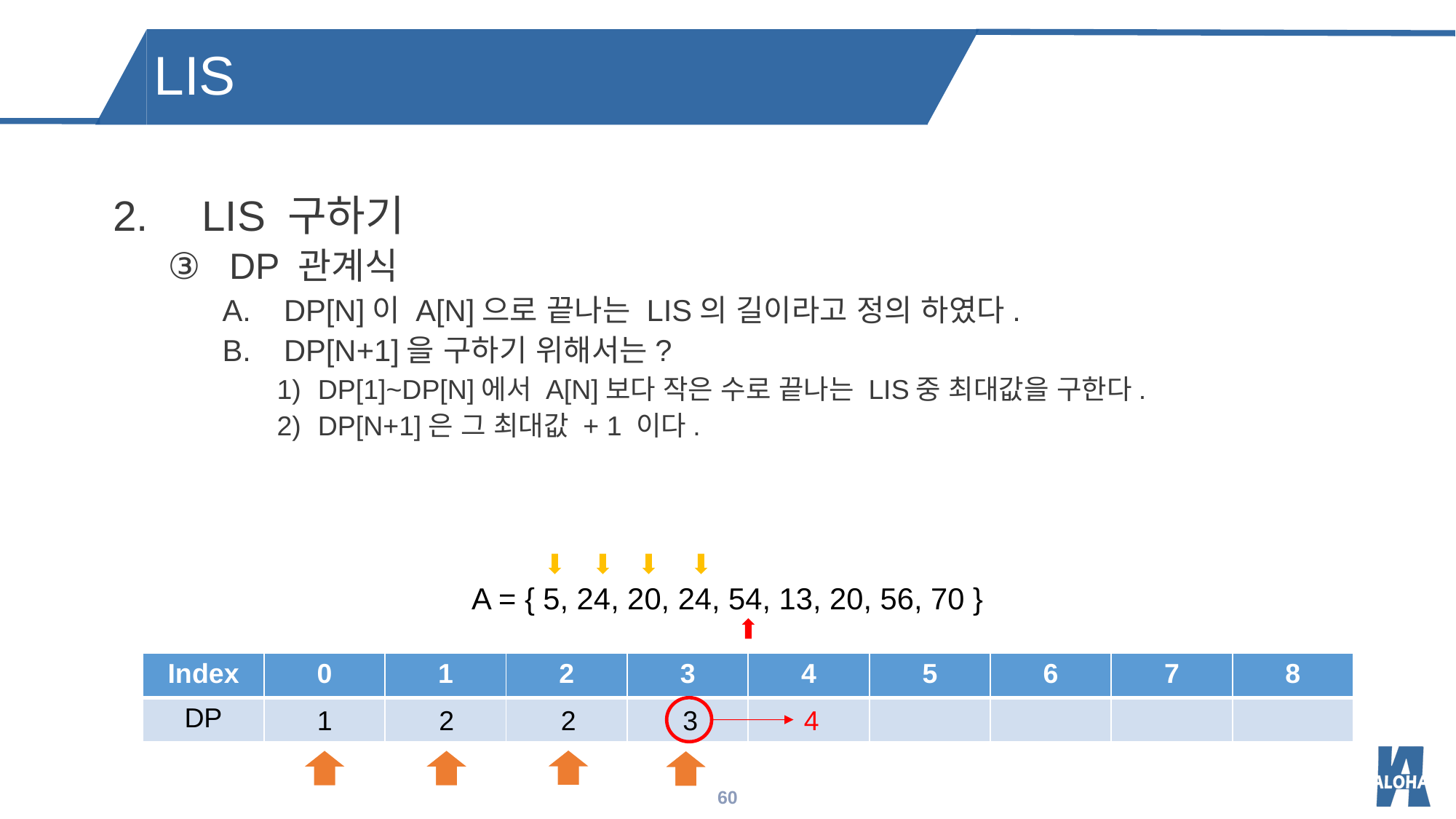

LIS
LIS 구하기
DP 관계식
DP[N]이 A[N]으로 끝나는 LIS의 길이라고 정의 하였다.
DP[N+1]을 구하기 위해서는?
DP[1]~DP[N]에서 A[N]보다 작은 수로 끝나는 LIS중 최대값을 구한다.
DP[N+1]은 그 최대값 + 1 이다.

A = { 5, 24, 20, 24, 54, 13, 20, 56, 70 }

| Index | 0 | 1 | 2 | 3 | 4 | 5 | 6 | 7 | 8 |
| --- | --- | --- | --- | --- | --- | --- | --- | --- | --- |
| DP |  |  |  |  |  |  |  |  |  |
2

4
3
1
2

60